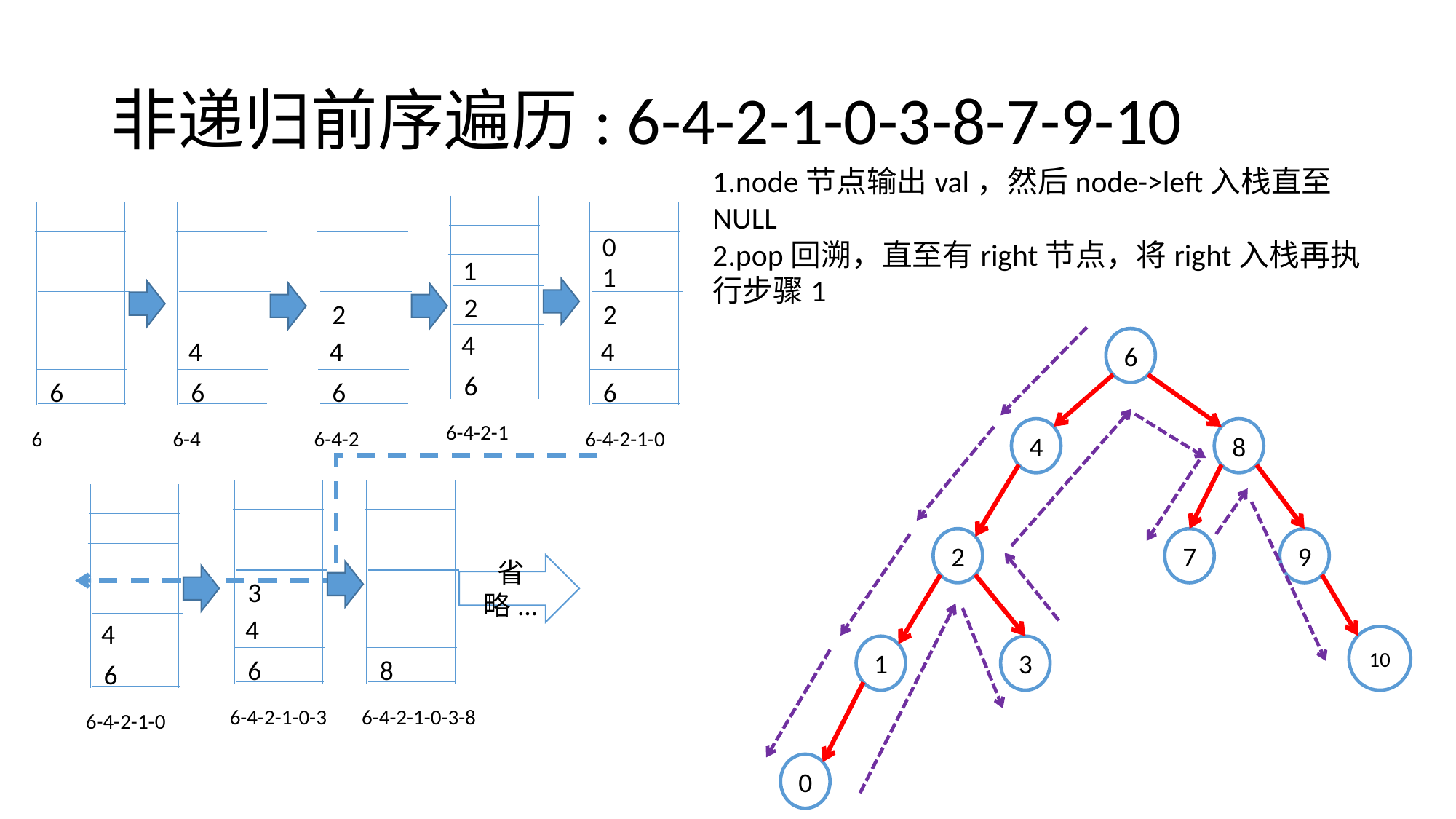

# 非递归前序遍历: 6-4-2-1-0-3-8-7-9-10
1.node节点输出val，然后node->left入栈直至NULL
2.pop回溯，直至有right节点，将right入栈再执行步骤1
6

1
2
4
6-4-2-1
6

6
6

4
6-4
6

2
4
6-4-2
6
0
1
2
4
6-4-2-1-0
6
4
8
2
7
9
10
1
3
0
6

3
4
6-4-2-1-0-3
8
省略...

6-4-2-1-0-3-8
6

4
6-4-2-1-0